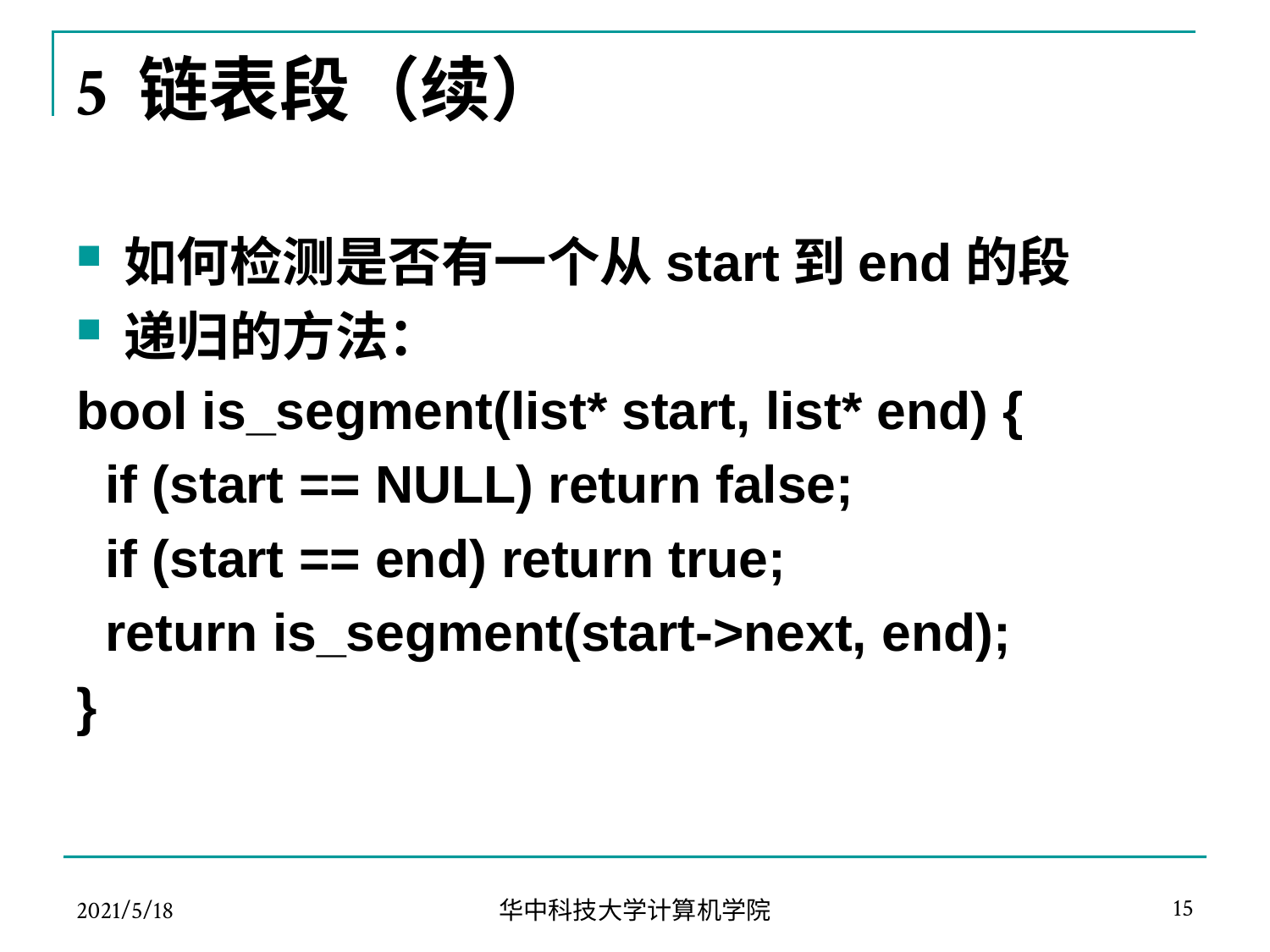

# 5 链表段（续）
如何检测是否有一个从start到end的段
递归的方法：
bool is_segment(list* start, list* end) {
  if (start == NULL) return false;
  if (start == end) return true;
  return is_segment(start->next, end);
}
2021/5/18
15
华中科技大学计算机学院